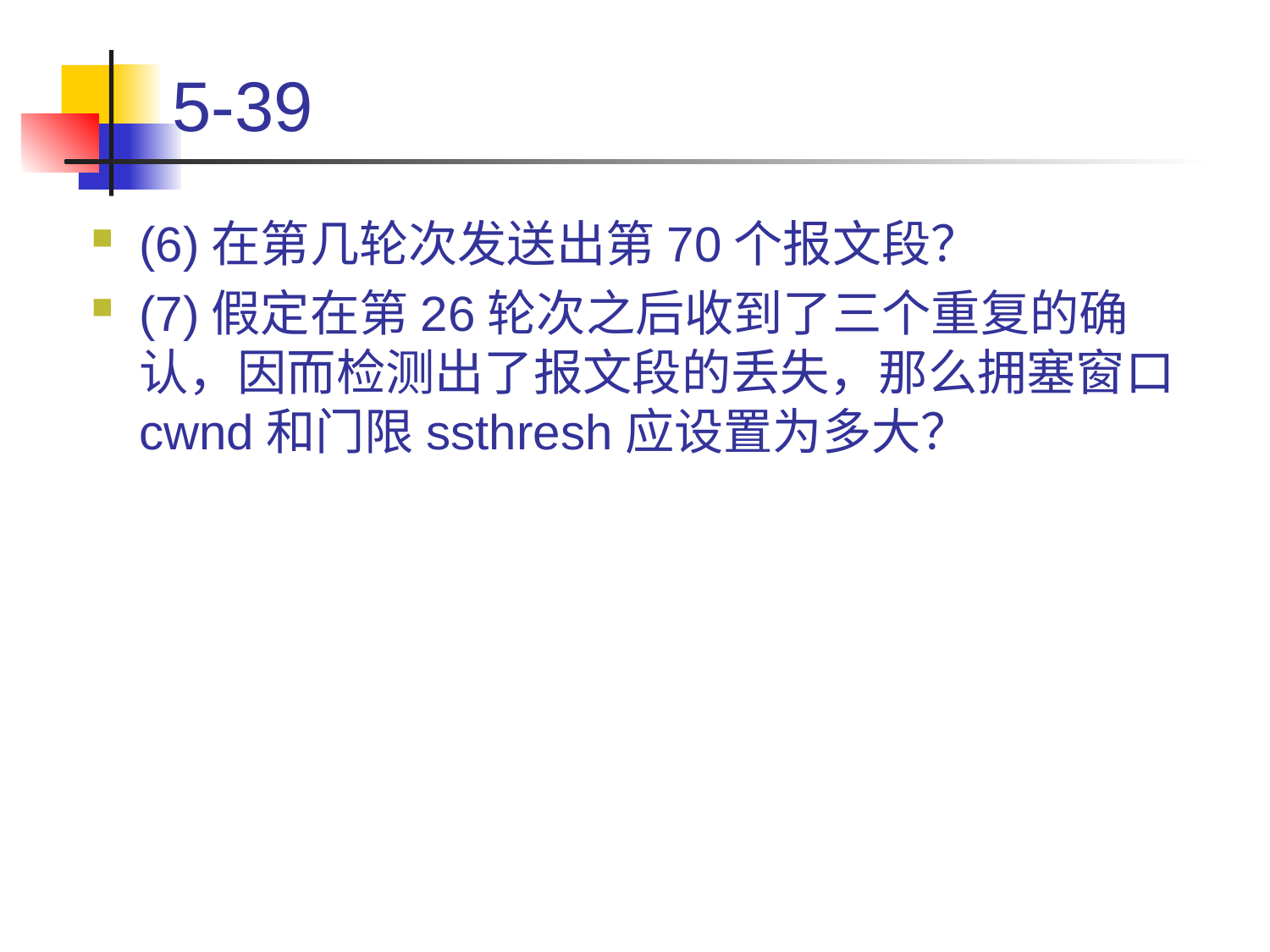

# 5-39
(6)在第几轮次发送出第70个报文段？
(7)假定在第26轮次之后收到了三个重复的确认，因而检测出了报文段的丢失，那么拥塞窗口cwnd和门限ssthresh应设置为多大？